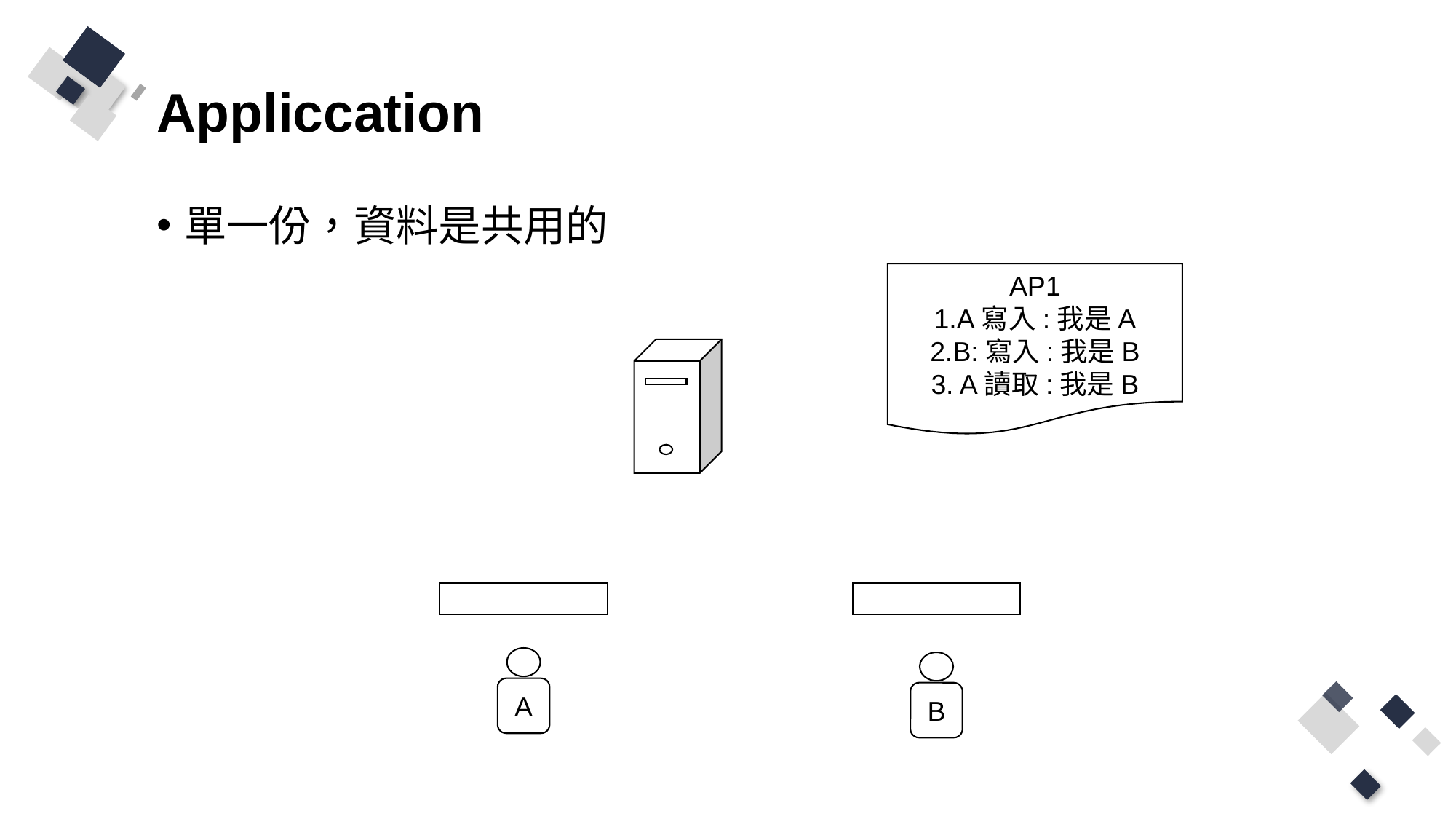

# Appliccation
單一份，資料是共用的
AP1
1.A寫入:我是A
2.B:寫入:我是B
3. A讀取:我是B

A

B